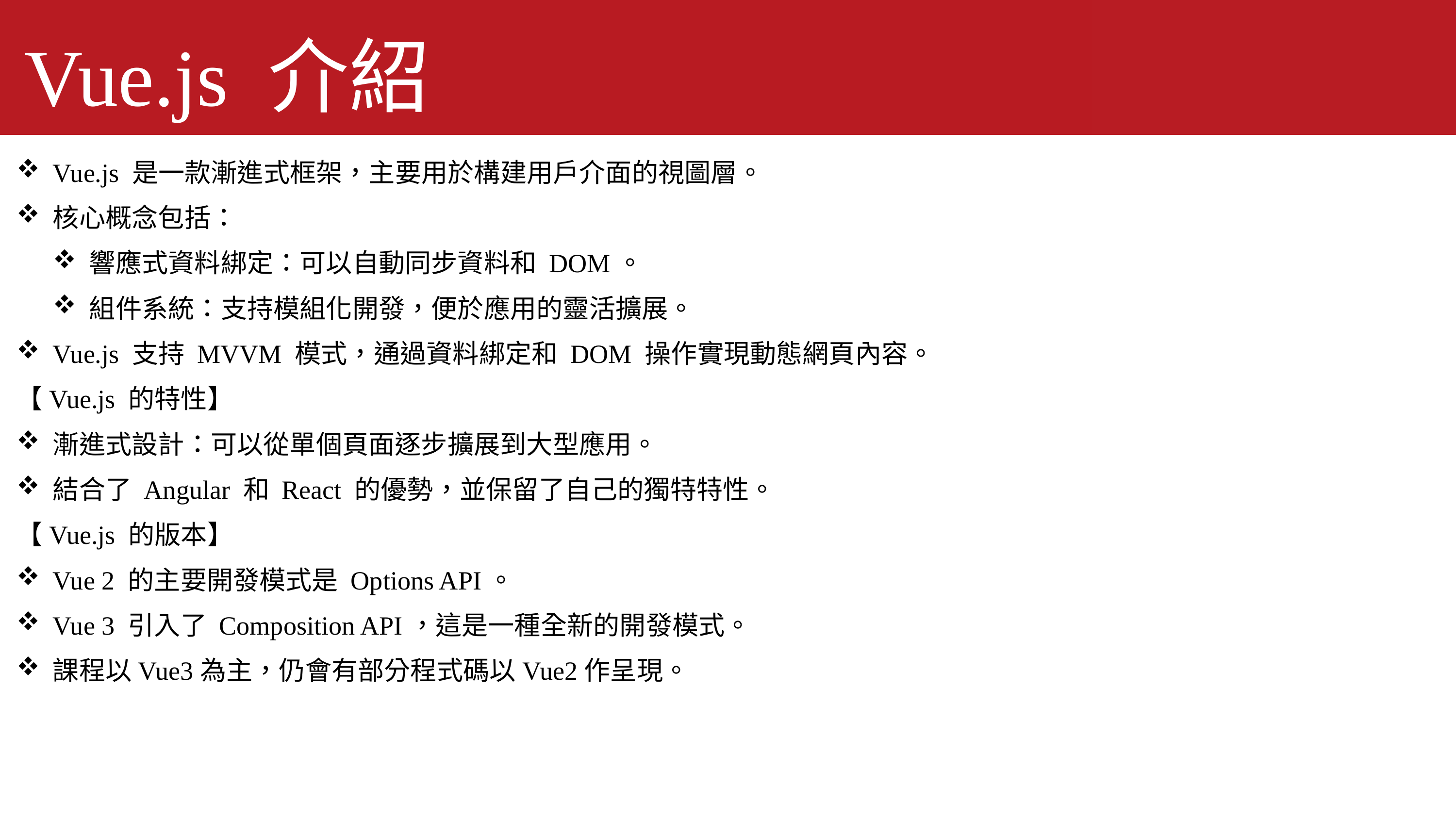

Vue.js 介紹
Vue.js 是一款漸進式框架，主要用於構建用戶介面的視圖層。
核心概念包括：
響應式資料綁定：可以自動同步資料和 DOM。
組件系統：支持模組化開發，便於應用的靈活擴展。
Vue.js 支持 MVVM 模式，通過資料綁定和 DOM 操作實現動態網頁內容。
【Vue.js 的特性】
漸進式設計：可以從單個頁面逐步擴展到大型應用。
結合了 Angular 和 React 的優勢，並保留了自己的獨特特性。
【Vue.js 的版本】
Vue 2 的主要開發模式是 Options API。
Vue 3 引入了 Composition API，這是一種全新的開發模式。
課程以Vue3為主，仍會有部分程式碼以Vue2作呈現。